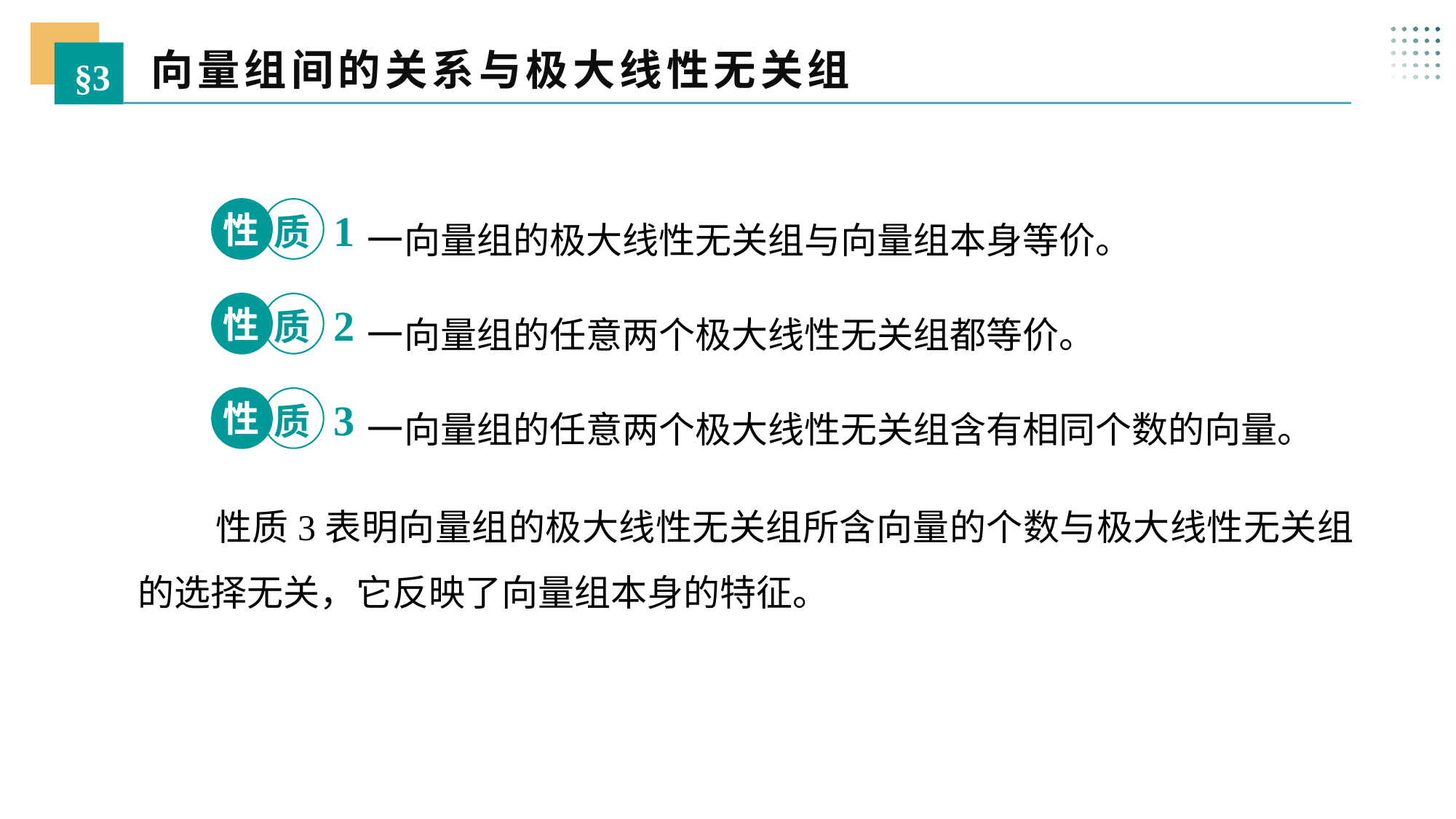

向量组间的关系与极大线性无关组
§3
                           一向量组的极大线性无关组与向量组本身等价。

性

1
质
                           一向量组的任意两个极大线性无关组都等价。

性

2
质
                           一向量组的任意两个极大线性无关组含有相同个数的向量。

性

3
质
        性质3表明向量组的极大线性无关组所含向量的个数与极大线性无关组的选择无关，它反映了向量组本身的特征。